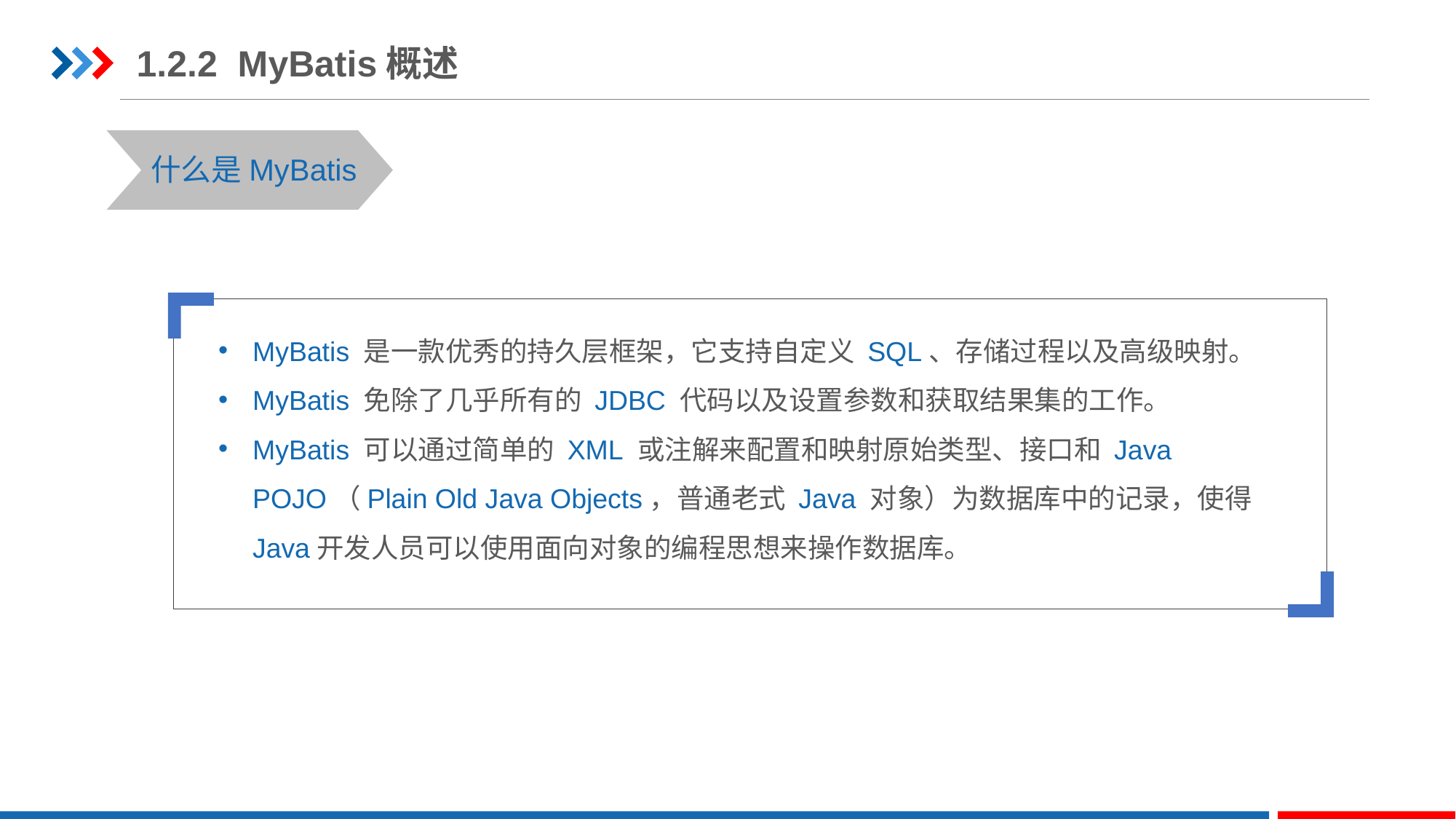

1.2.2  MyBatis概述

什么是MyBatis

MyBatis 是一款优秀的持久层框架，它支持自定义 SQL、存储过程以及高级映射。
MyBatis 免除了几乎所有的 JDBC 代码以及设置参数和获取结果集的工作。
MyBatis 可以通过简单的 XML 或注解来配置和映射原始类型、接口和 Java POJO（Plain Old Java Objects，普通老式 Java 对象）为数据库中的记录，使得Java开发人员可以使用面向对象的编程思想来操作数据库。